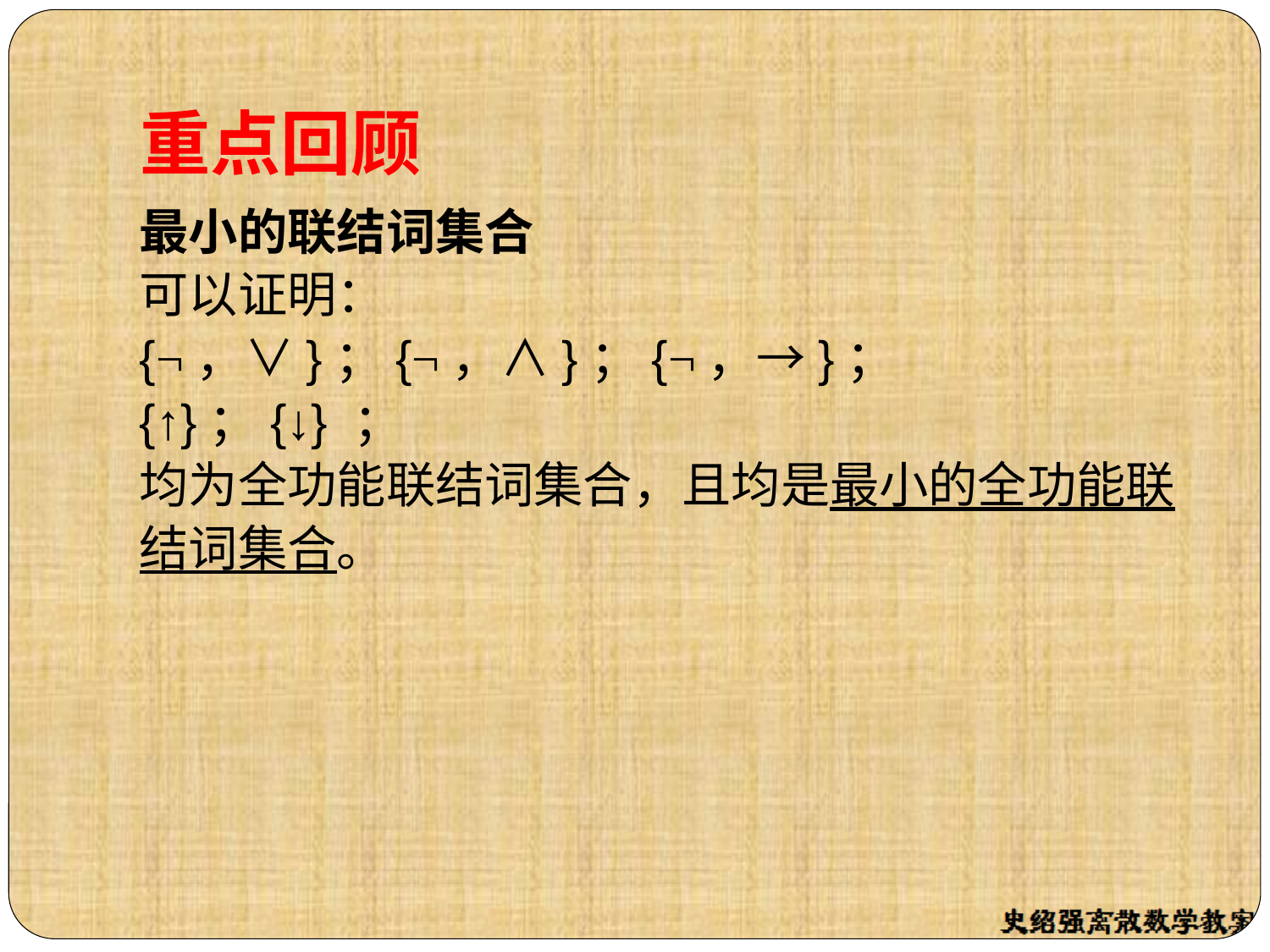

重点回顾
最小的联结词集合
可以证明：
{¬，∨}；{¬，∧}；{¬，→}；
{↑}；{↓} ；
均为全功能联结词集合，且均是最小的全功能联
结词集合。